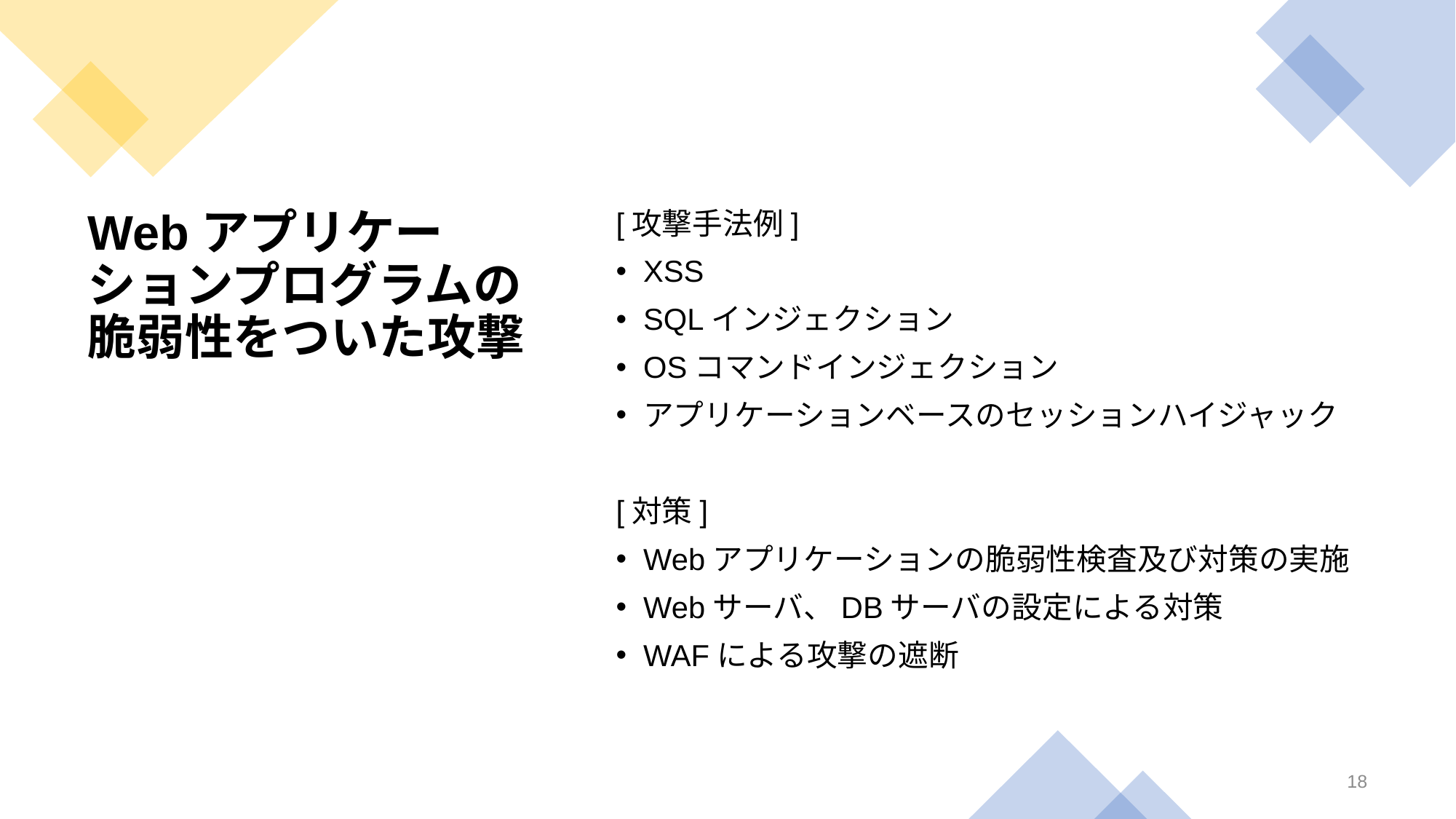

[攻撃手法例]
XSS
SQLインジェクション
OSコマンドインジェクション
アプリケーションベースのセッションハイジャック

[対策]
Webアプリケーションの脆弱性検査及び対策の実施
Webサーバ、DBサーバの設定による対策
WAFによる攻撃の遮断
# Webアプリケーションプログラムの 脆弱性をついた攻撃

18